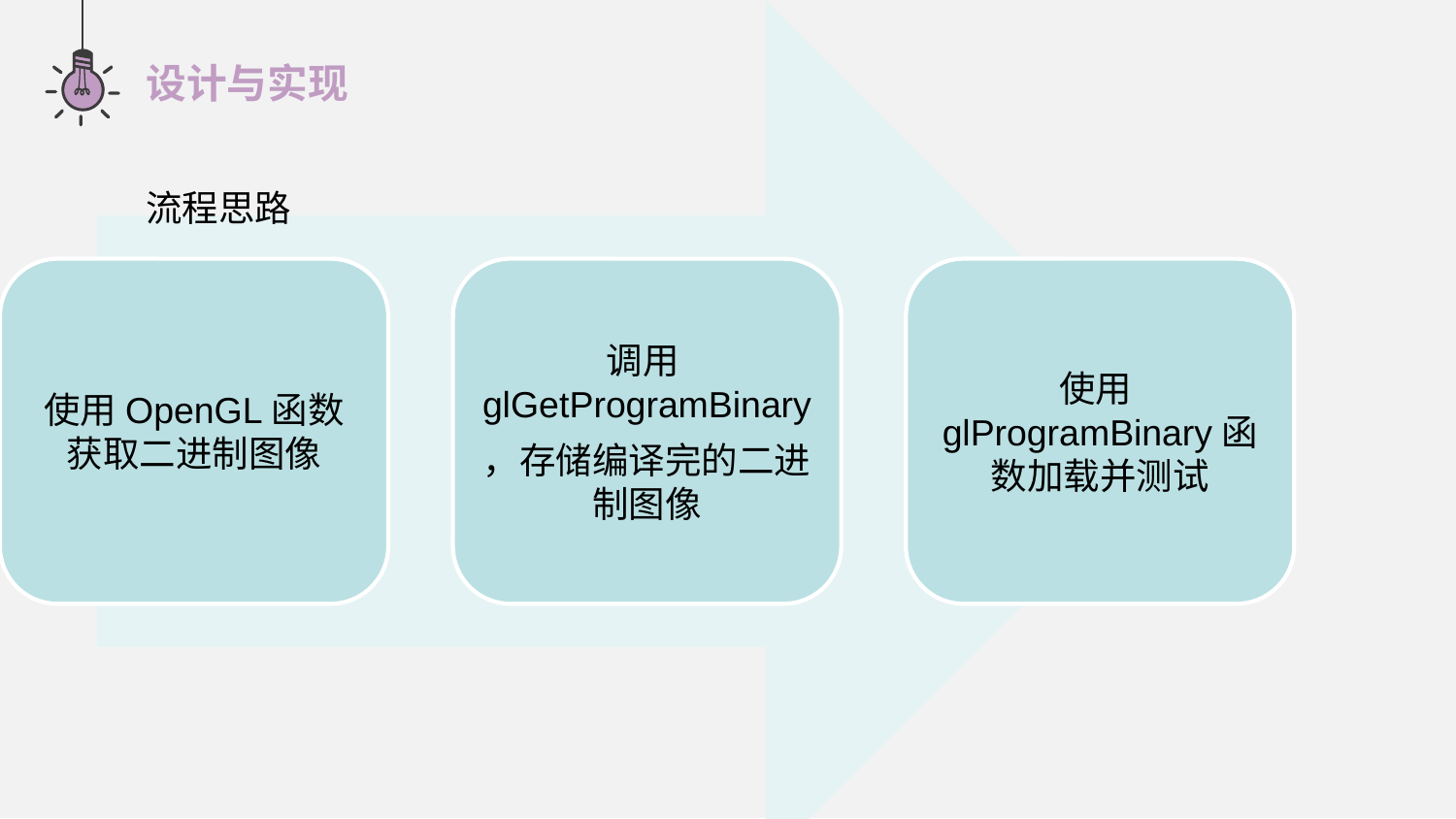

设计与实现
流程思路
使用OpenGL函数获取二进制图像
调用glGetProgramBinary
，存储编译完的二进制图像
使用glProgramBinary函数加载并测试